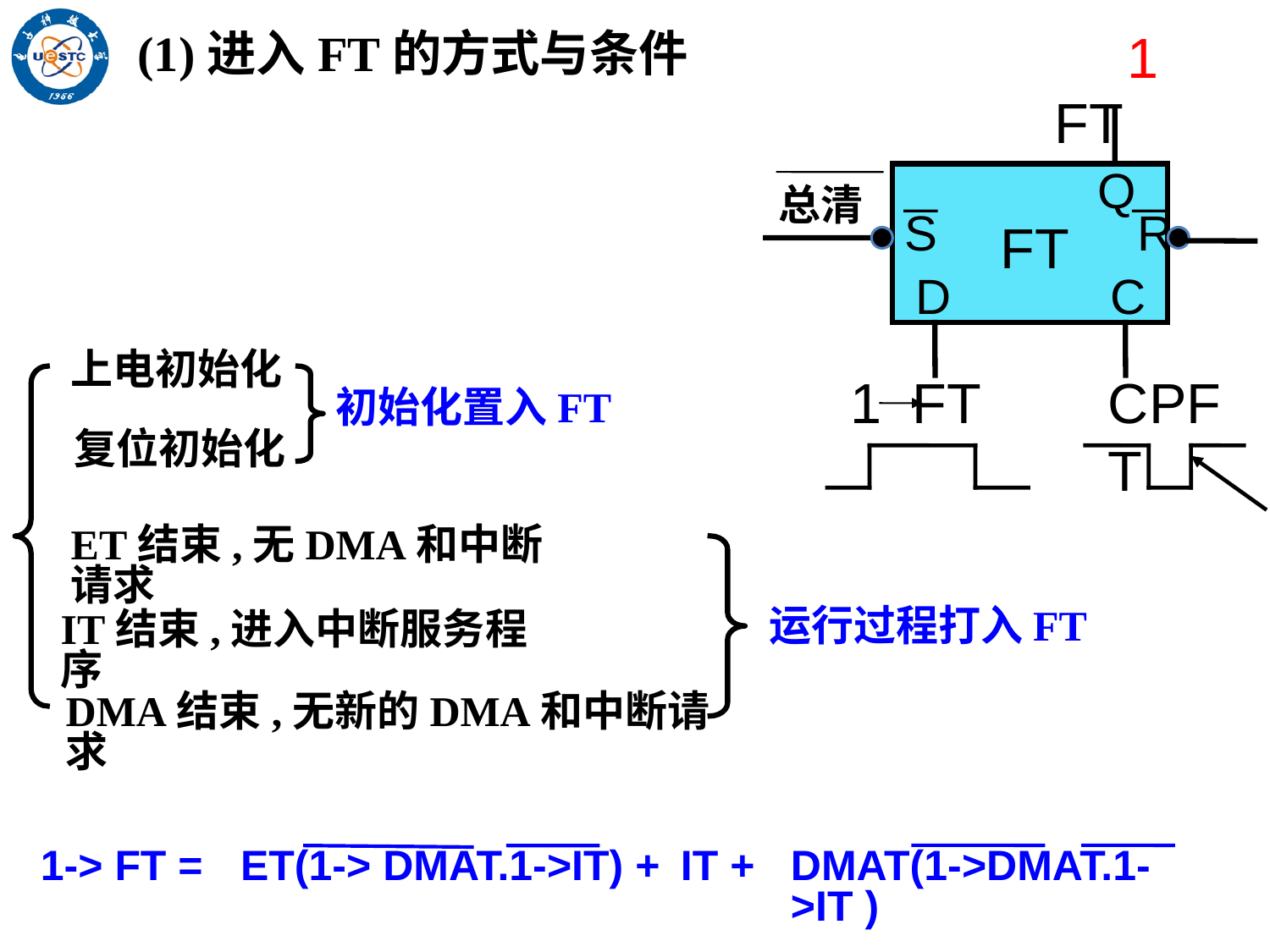

1
(1)进入FT的方式与条件
FT

Q

S
R
FT

D
C

总清

上电初始化
1  FT

CPFT

初始化置入FT
复位初始化

ET结束,无DMA和中断请求

运行过程打入FT
IT结束,进入中断服务程序
DMA结束,无新的DMA和中断请求
1-> FT =
ET(1-> DMAT.1->IT) +

IT +
DMAT(1->DMAT.1->IT )